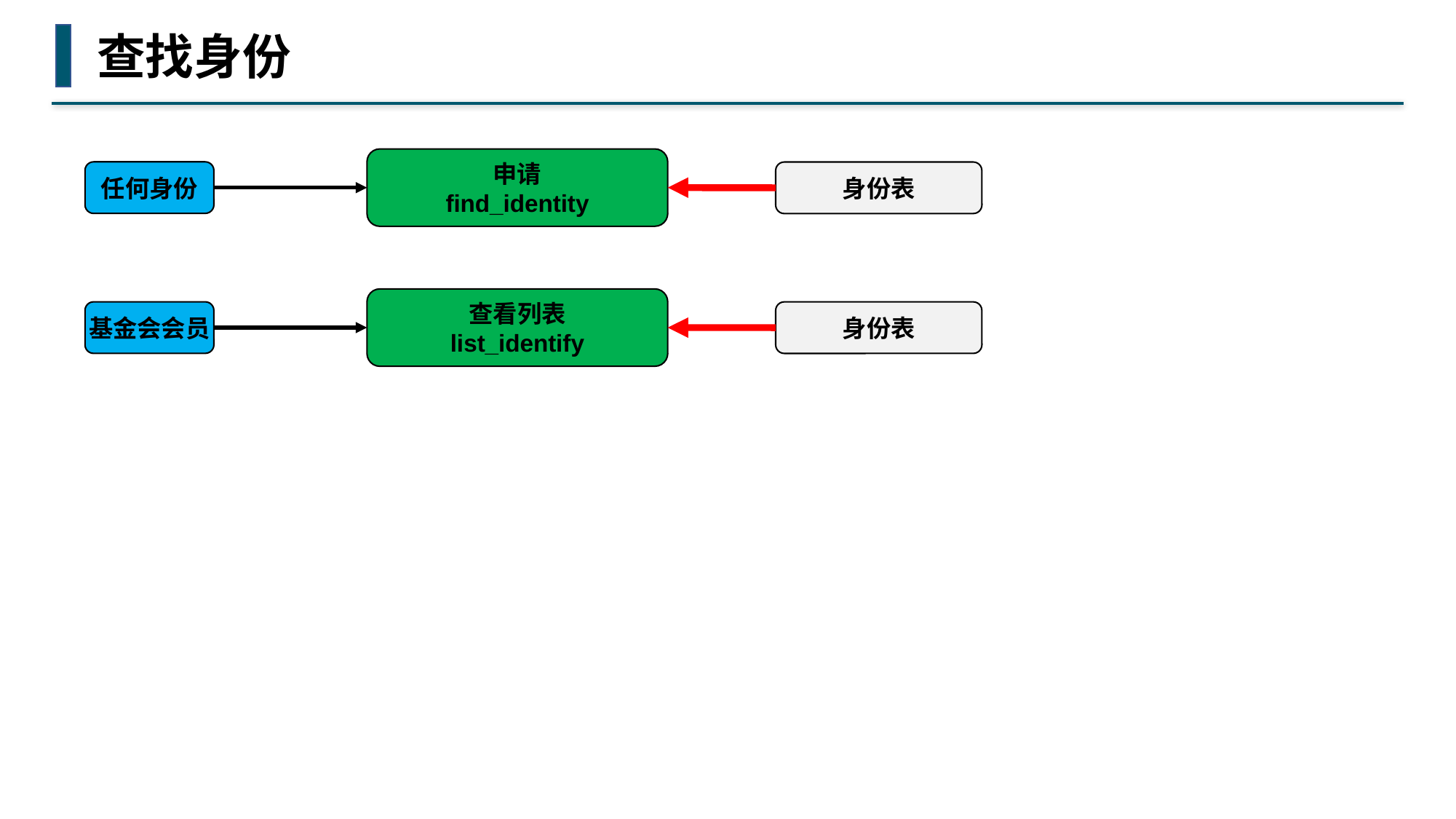

查找身份

申请
find_identity
任何身份
身份表
查看列表
list_identify
基金会会员
身份表